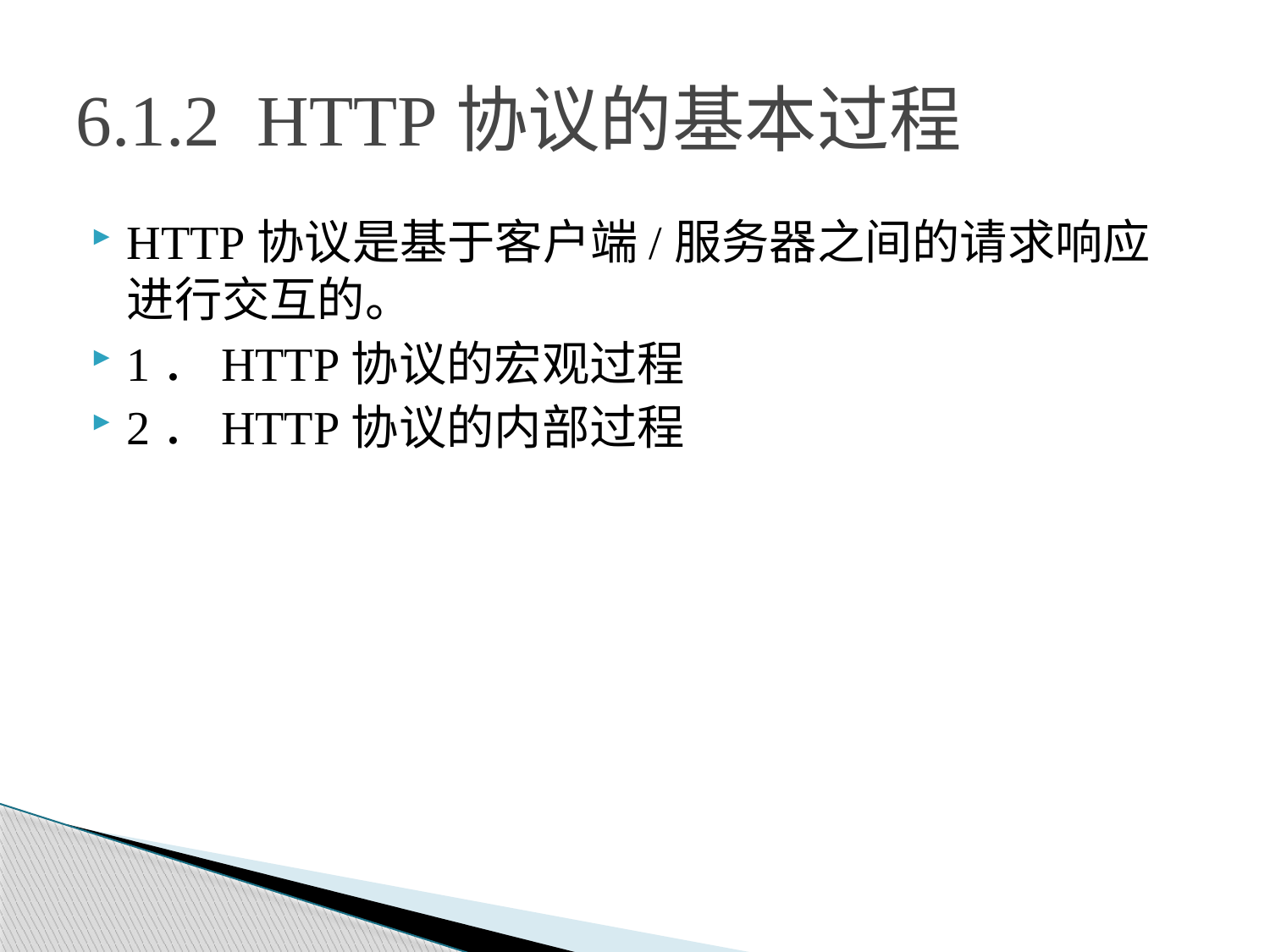

# 6.1.2  HTTP协议的基本过程
HTTP协议是基于客户端/服务器之间的请求响应进行交互的。
1．HTTP协议的宏观过程
2．HTTP协议的内部过程